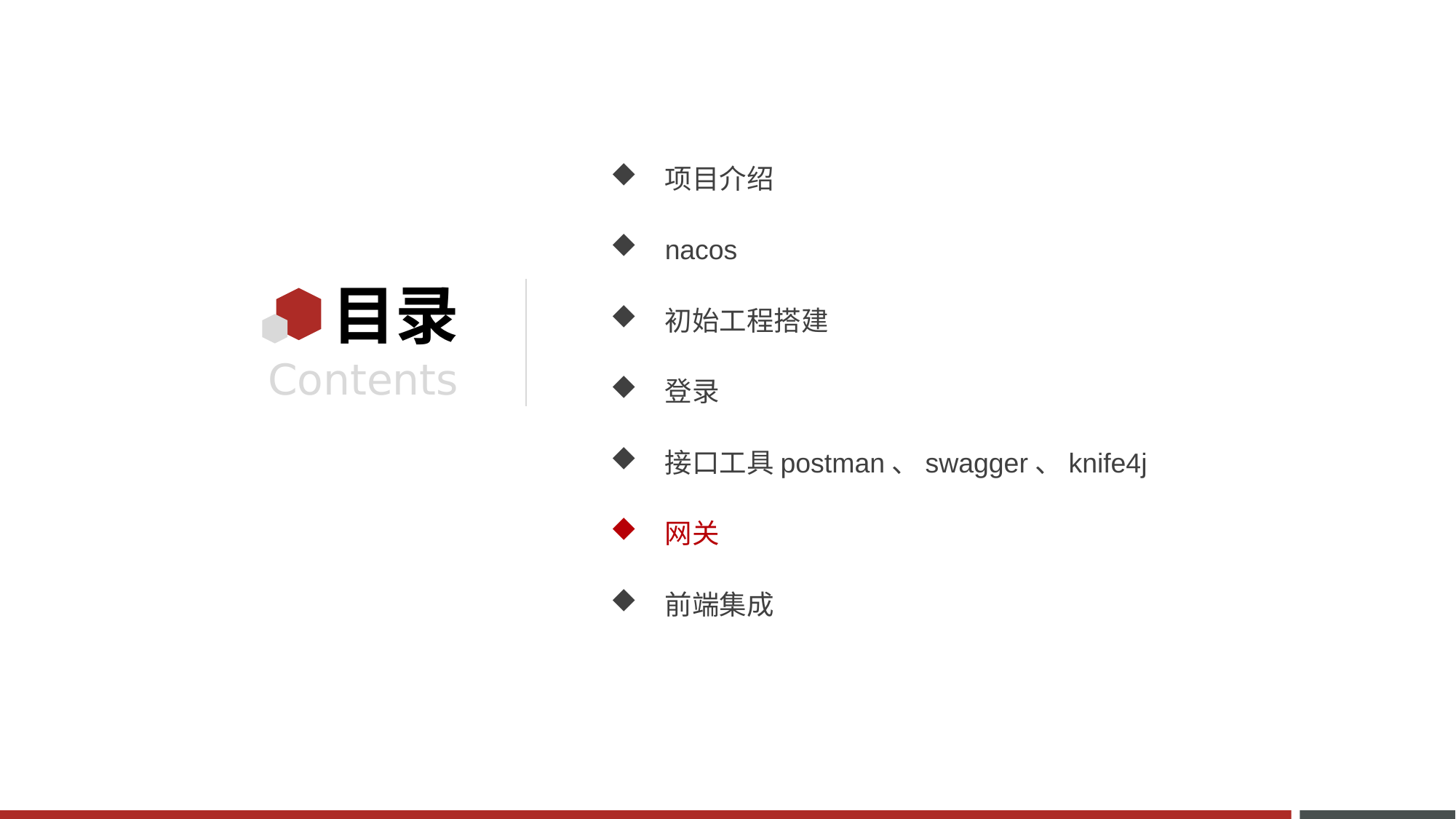

项目介绍
nacos
初始工程搭建
登录
接口工具postman、swagger、knife4j
网关
前端集成